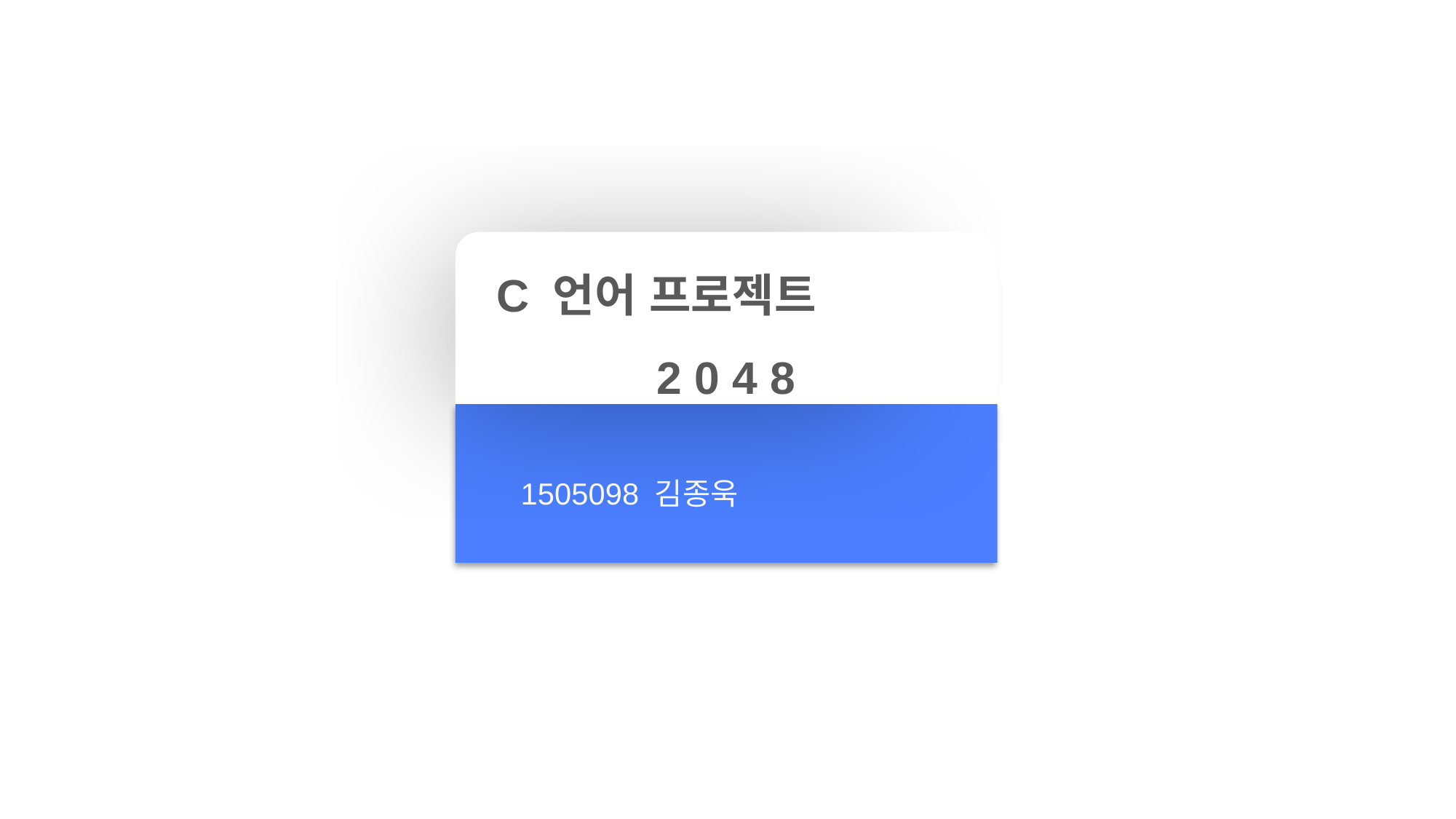

C 언어 프로젝트            2 0 4 8
1505098 김종욱